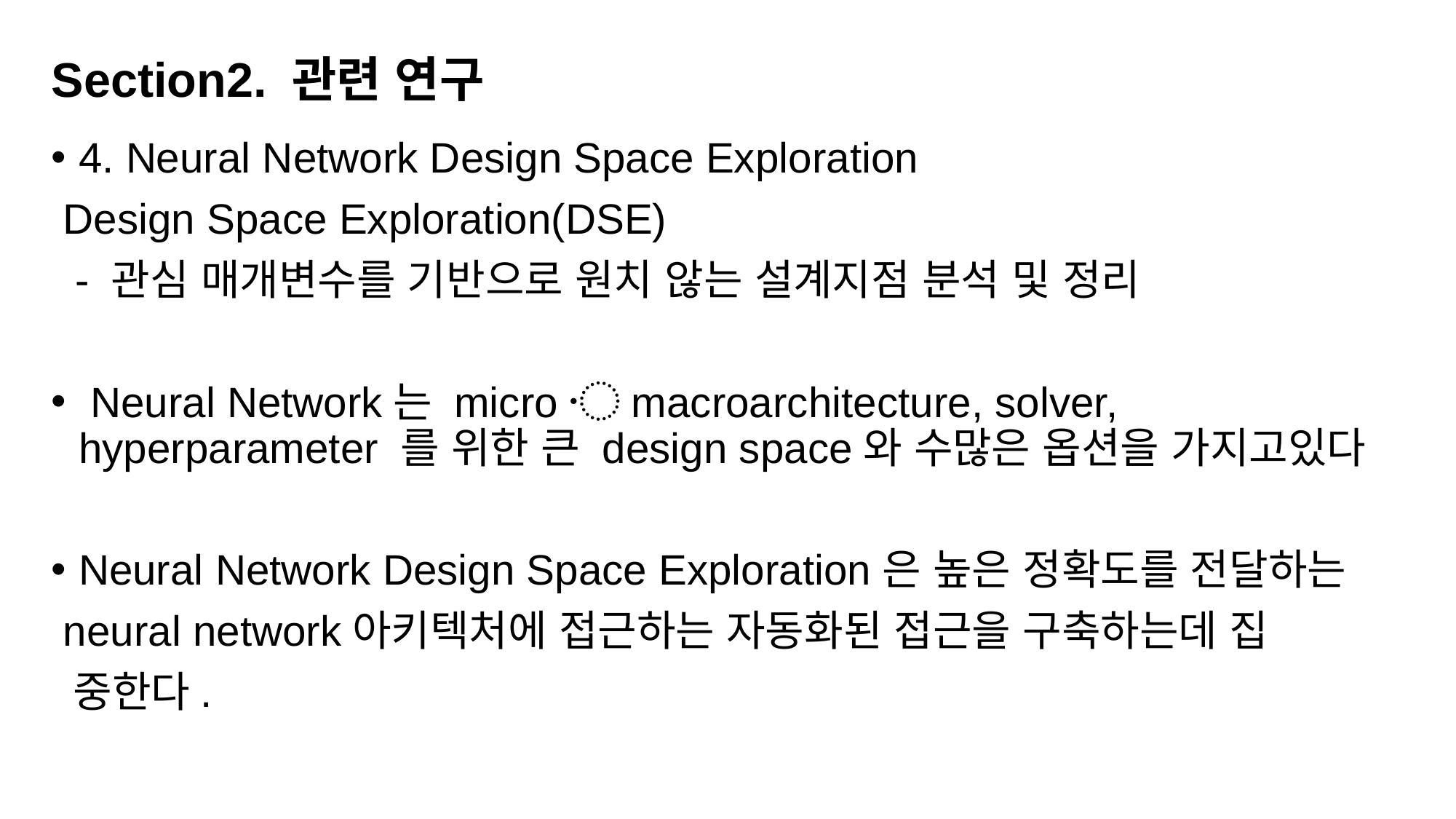

Section2. 관련 연구
4. Neural Network Design Space Exploration
 Design Space Exploration(DSE)
  - 관심 매개변수를 기반으로 원치 않는 설계지점 분석 및 정리

 Neural Network는 micro〮macroarchitecture, solver, hyperparameter 를 위한 큰 design space와 수많은 옵션을 가지고있다

Neural Network Design Space Exploration은 높은 정확도를 전달하는
 neural network아키텍처에 접근하는 자동화된 접근을 구축하는데 집
 중한다.